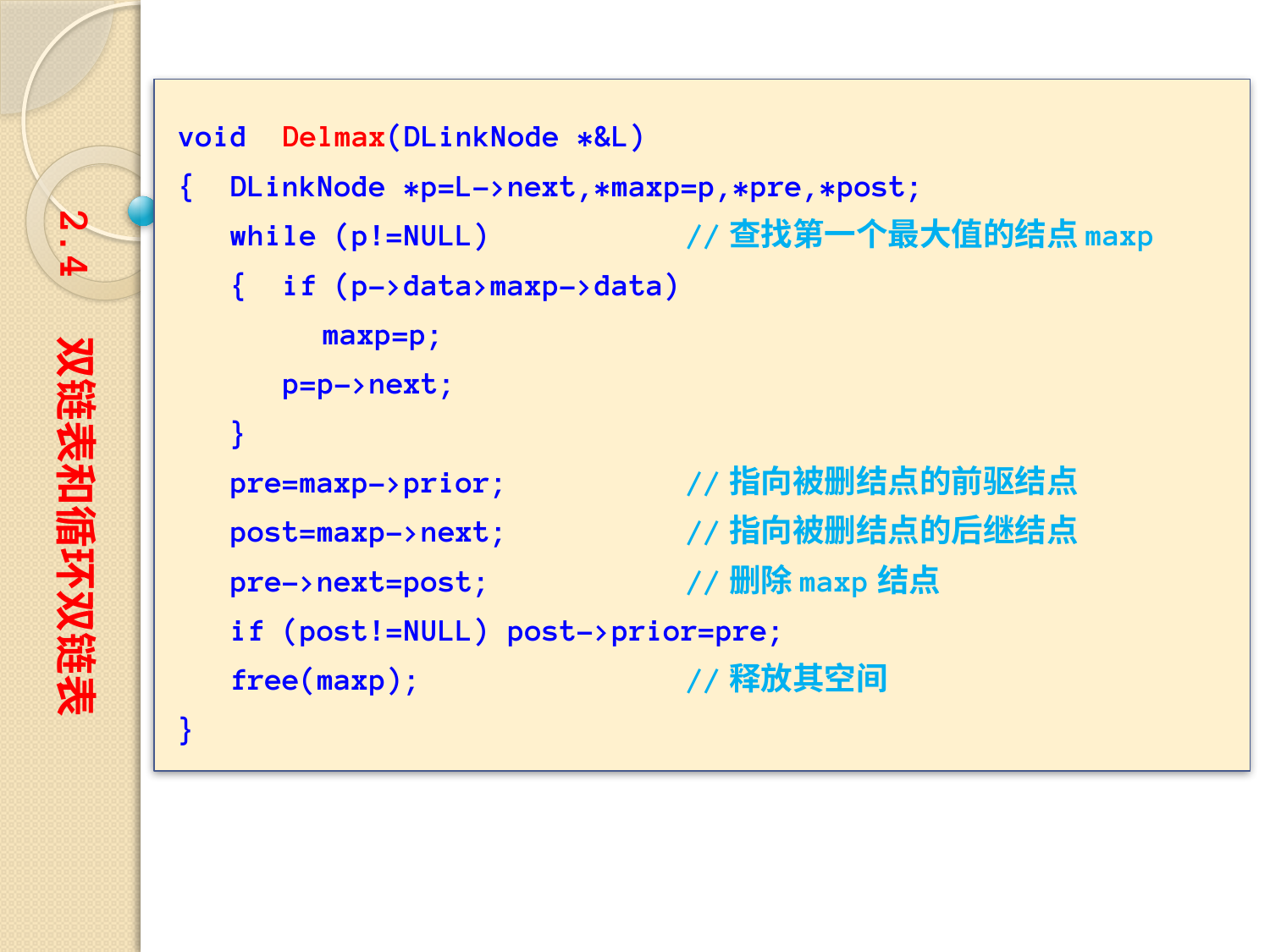

void  Delmax(DLinkNode *&L)
{  DLinkNode *p=L->next,*maxp=p,*pre,*post;
   while (p!=NULL)		//查找第一个最大值的结点maxp
   {  if (p->data>maxp->data)
	 maxp=p;
      p=p->next;
   }
   pre=maxp->prior;		//指向被删结点的前驱结点
   post=maxp->next;		//指向被删结点的后继结点
   pre->next=post;		//删除maxp结点
   if (post!=NULL) post->prior=pre;
   free(maxp);			//释放其空间
}
2.4  双链表和循环双链表